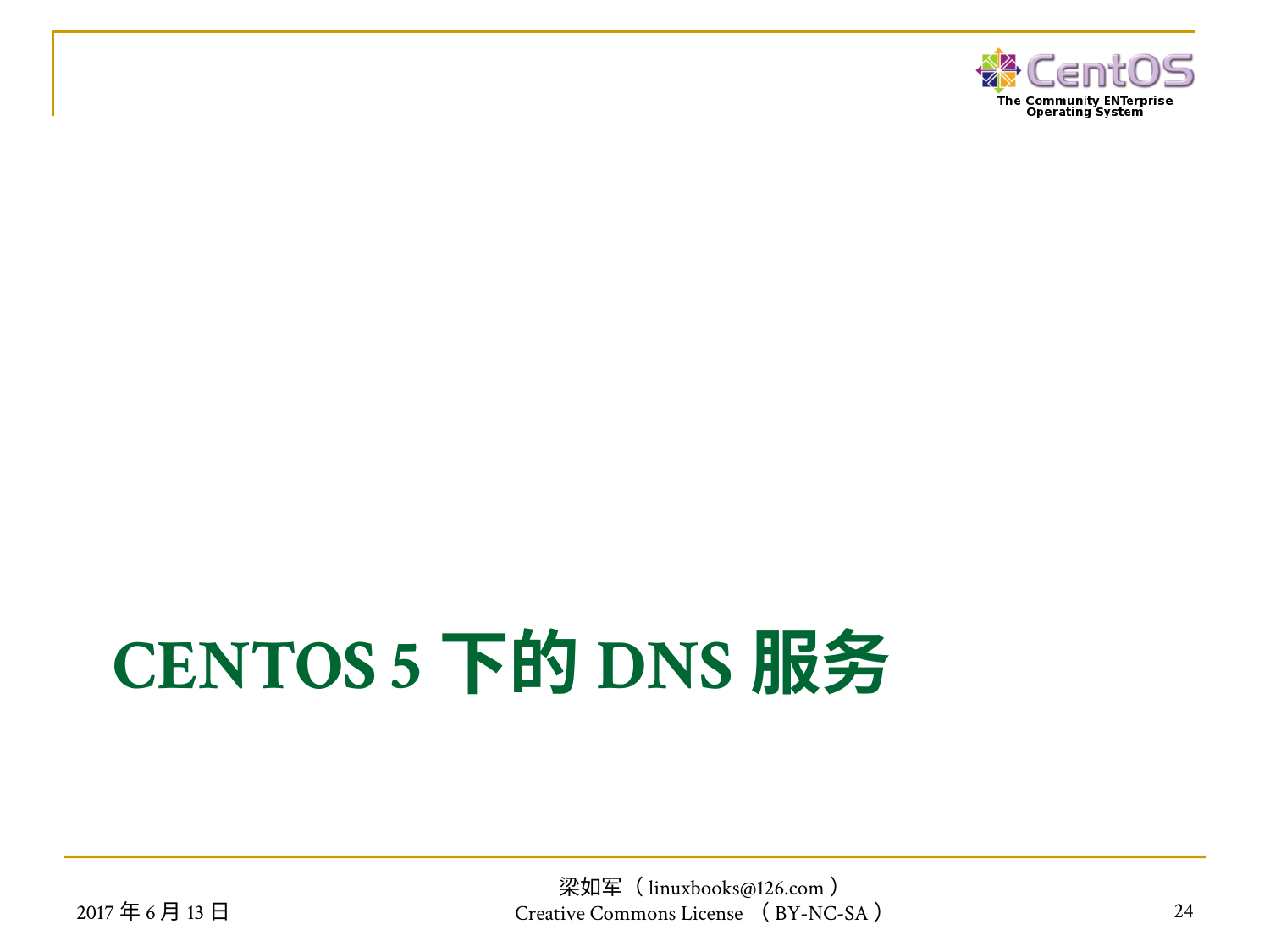

# CentOS 5下的DNS服务
2017年6月13日
24
梁如军（linuxbooks@126.com）
Creative Commons License（BY-NC-SA）